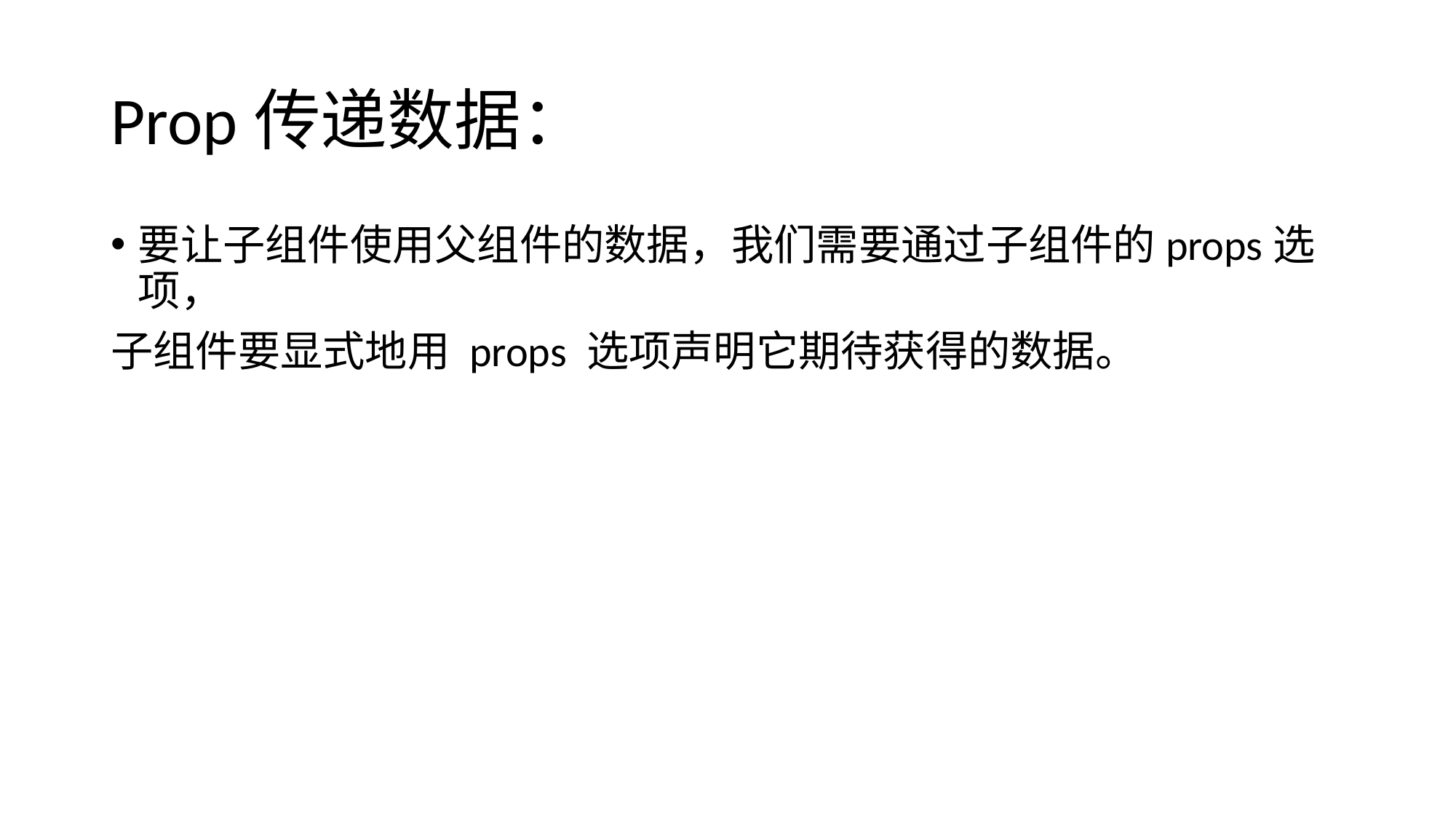

# Prop传递数据：
要让子组件使用父组件的数据，我们需要通过子组件的props选项，
子组件要显式地用 props 选项声明它期待获得的数据。